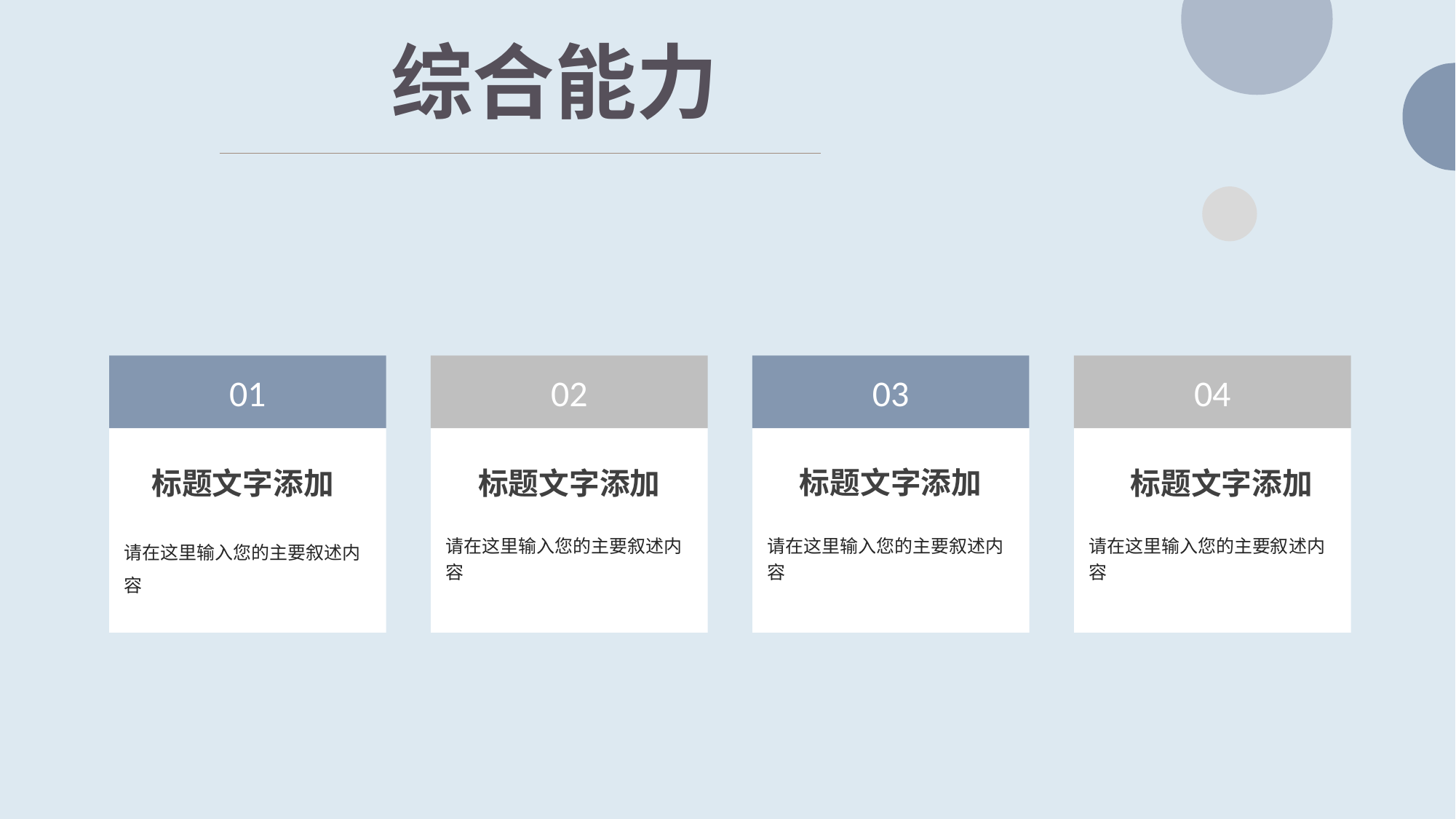

综合能力

01

标题文字添加
请在这里输入您的主要叙述内容
02

标题文字添加
请在这里输入您的主要叙述内容
03

标题文字添加
请在这里输入您的主要叙述内容
04

标题文字添加
请在这里输入您的主要叙述内容